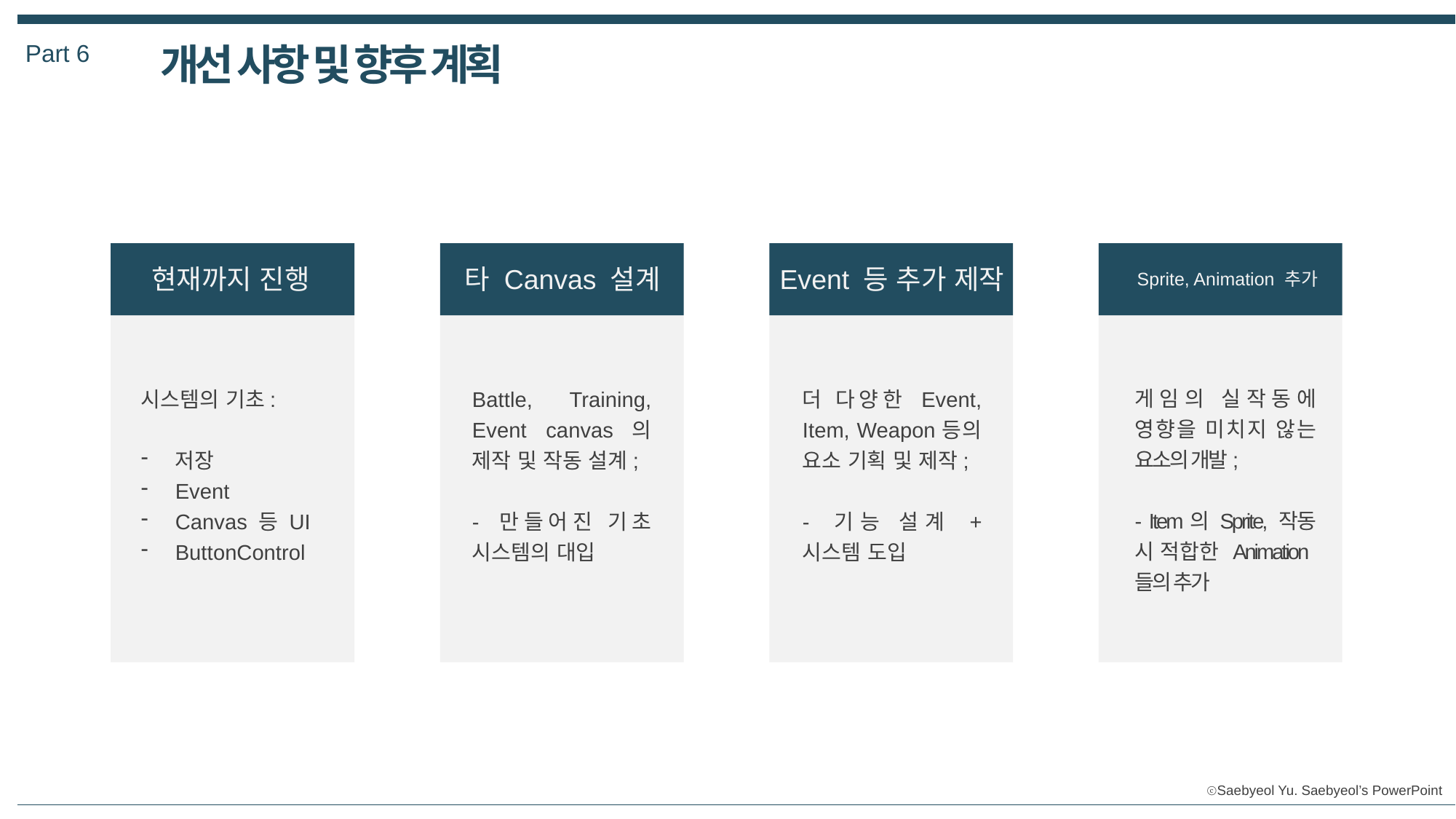

Part 6
개선 사항 및 향후 계획

현재까지 진행
타 Canvas 설계
Event 등 추가 제작
Sprite, Animation 추가
게임의 실작동에 영향을 미치지 않는 요소의 개발;

-  Item의 Sprite, 작동 시 적합한 Animation들의 추가
시스템의 기초:

저장
Event
Canvas 등 UI
ButtonControl
Battle, Training, Event canvas의 제작 및 작동 설계;

- 만들어진 기초 시스템의 대입
더 다양한 Event, Item, Weapon등의 요소 기획 및 제작;

- 기능 설계 + 시스템 도입